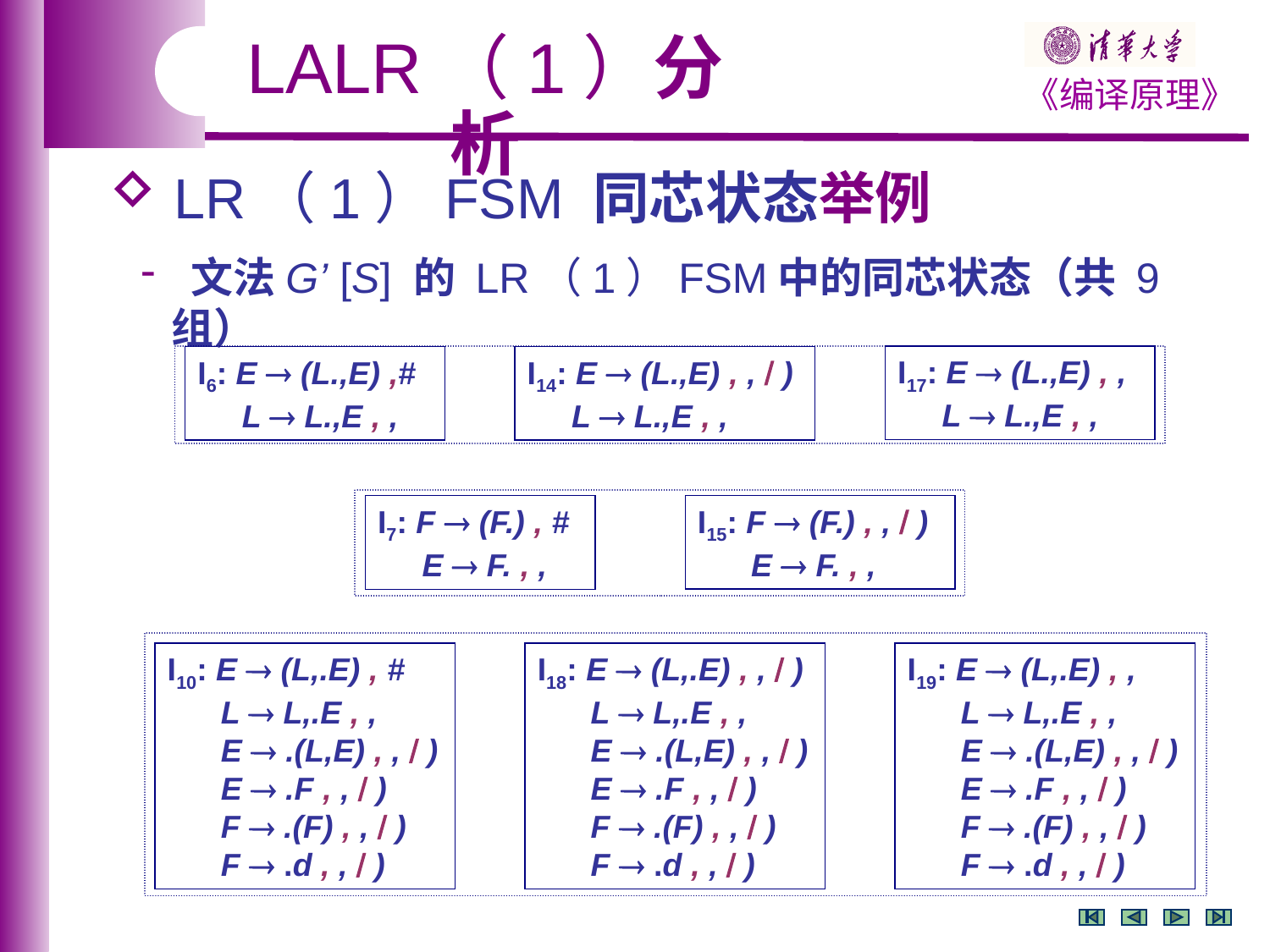

LALR（1）分析
 LR（1）FSM 同芯状态举例

 文法G’ [S] 的 LR（1）FSM中的同芯状态（共 9 组）
I17: E → (L.,E) , ,
     L → L.,E , ,

I6: E → (L.,E) ,#
     L → L.,E , ,
I14: E → (L.,E) , , / )
     L → L.,E , ,

I15: F → (F.) , , / )
      E → F. , ,
I7: F → (F.) , #
     E → F. , ,

I10: E → (L,.E) , #
      L → L,.E , ,
      E → .(L,E) , , / )
      E → .F , , / )
      F → .(F) , , / )
      F → .d , , / )
I18: E → (L,.E) , , / )
      L → L,.E , ,
      E → .(L,E) , , / )
      E → .F , , / )
      F → .(F) , , / )
      F → .d , , / )
I19: E → (L,.E) , ,
      L → L,.E , ,
      E → .(L,E) , , / )
      E → .F , , / )
      F → .(F) , , / )
      F → .d , , / )